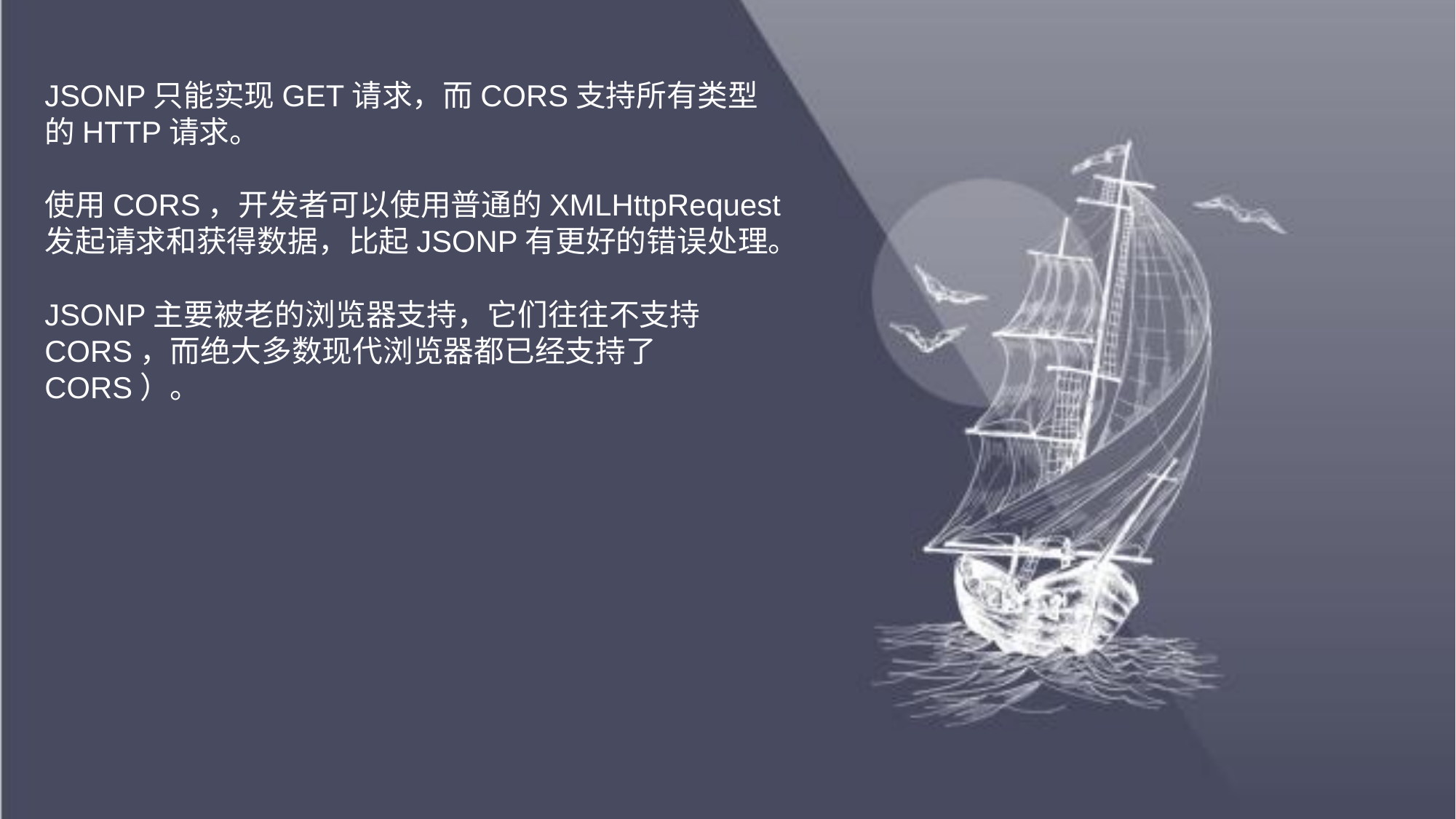

JSONP只能实现GET请求，而CORS支持所有类型的HTTP请求。

使用CORS，开发者可以使用普通的XMLHttpRequest发起请求和获得数据，比起JSONP有更好的错误处理。

JSONP主要被老的浏览器支持，它们往往不支持CORS，而绝大多数现代浏览器都已经支持了CORS）。